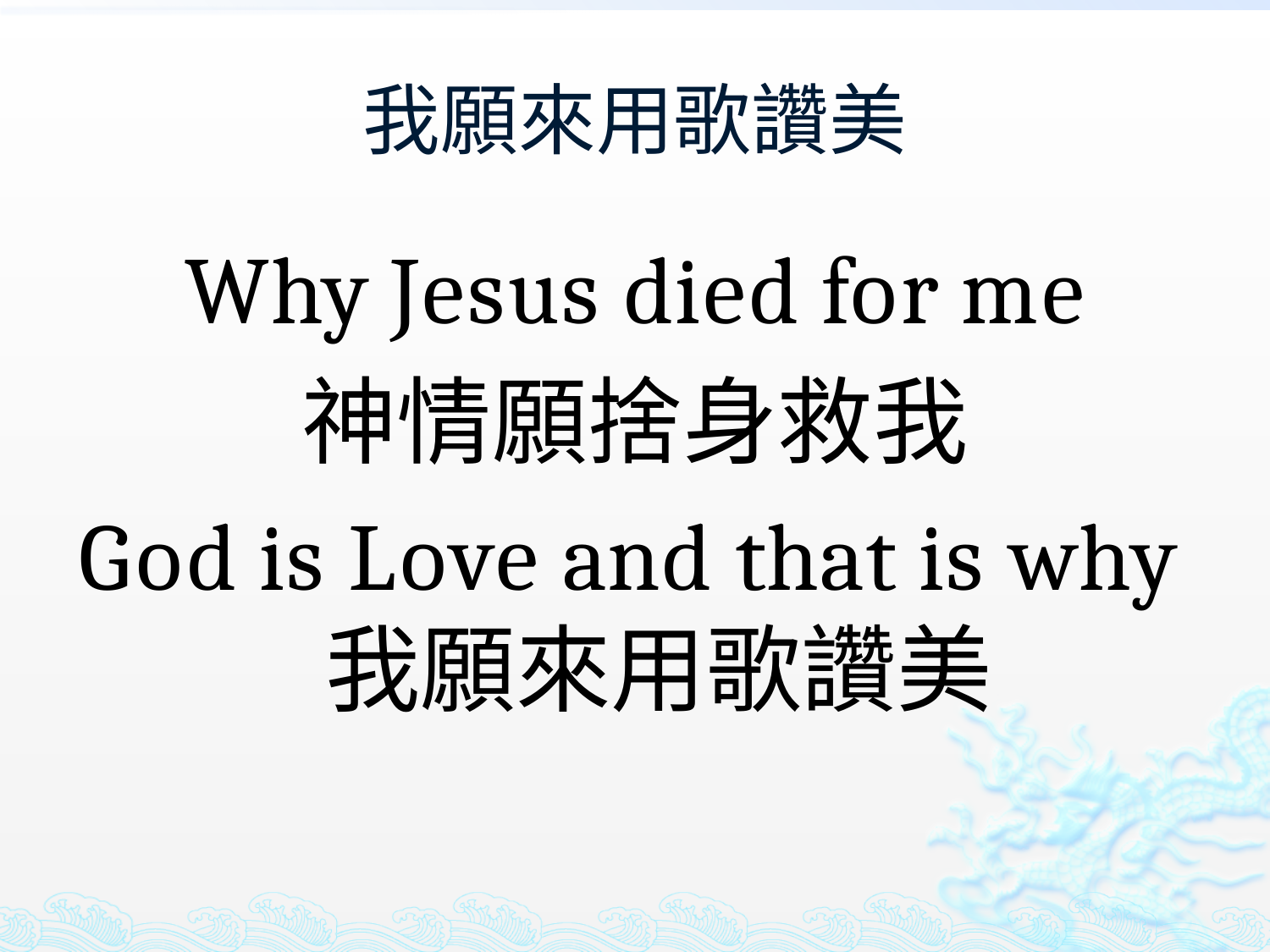

# 我願來用歌讚美
Why Jesus died for me
神情願捨身救我
God is Love and that is why我願來用歌讚美